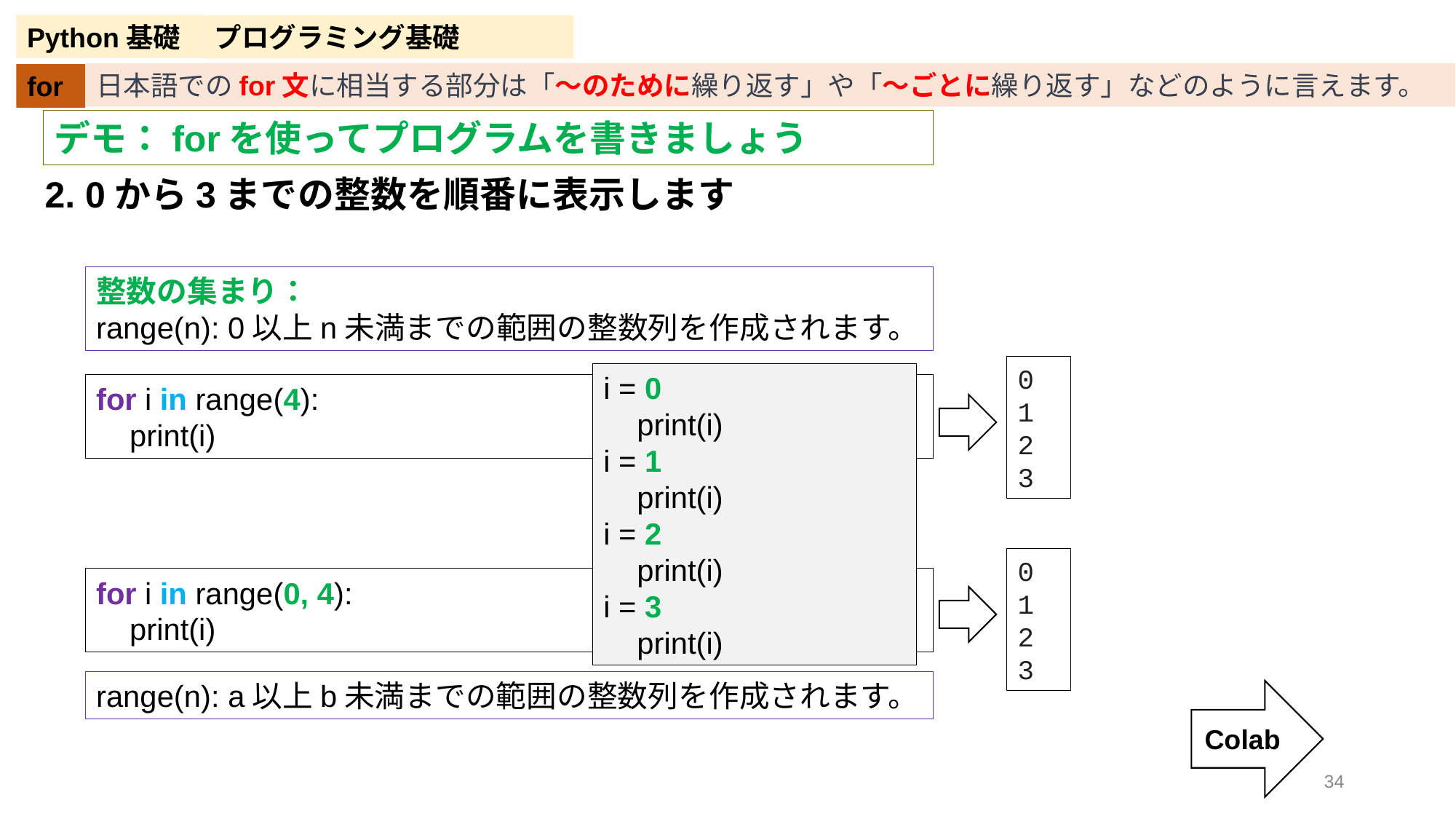

Python基礎
プログラミング基礎
日本語でのfor文に相当する部分は「〜のために繰り返す」や「〜ごとに繰り返す」などのように言えます。
for
デモ：forを使ってプログラムを書きましょう
2. 0から3までの整数を順番に表示します
整数の集まり：
range(n): 0以上n未満までの範囲の整数列を作成されます。
0
1
2
3
i = 0
    print(i)
i = 1
    print(i)
i = 2
    print(i)
i = 3
    print(i)
for i in range(4):
    print(i)

0
1
2
3
for i in range(0, 4):
    print(i)

range(n): a以上b未満までの範囲の整数列を作成されます。
Colab
34